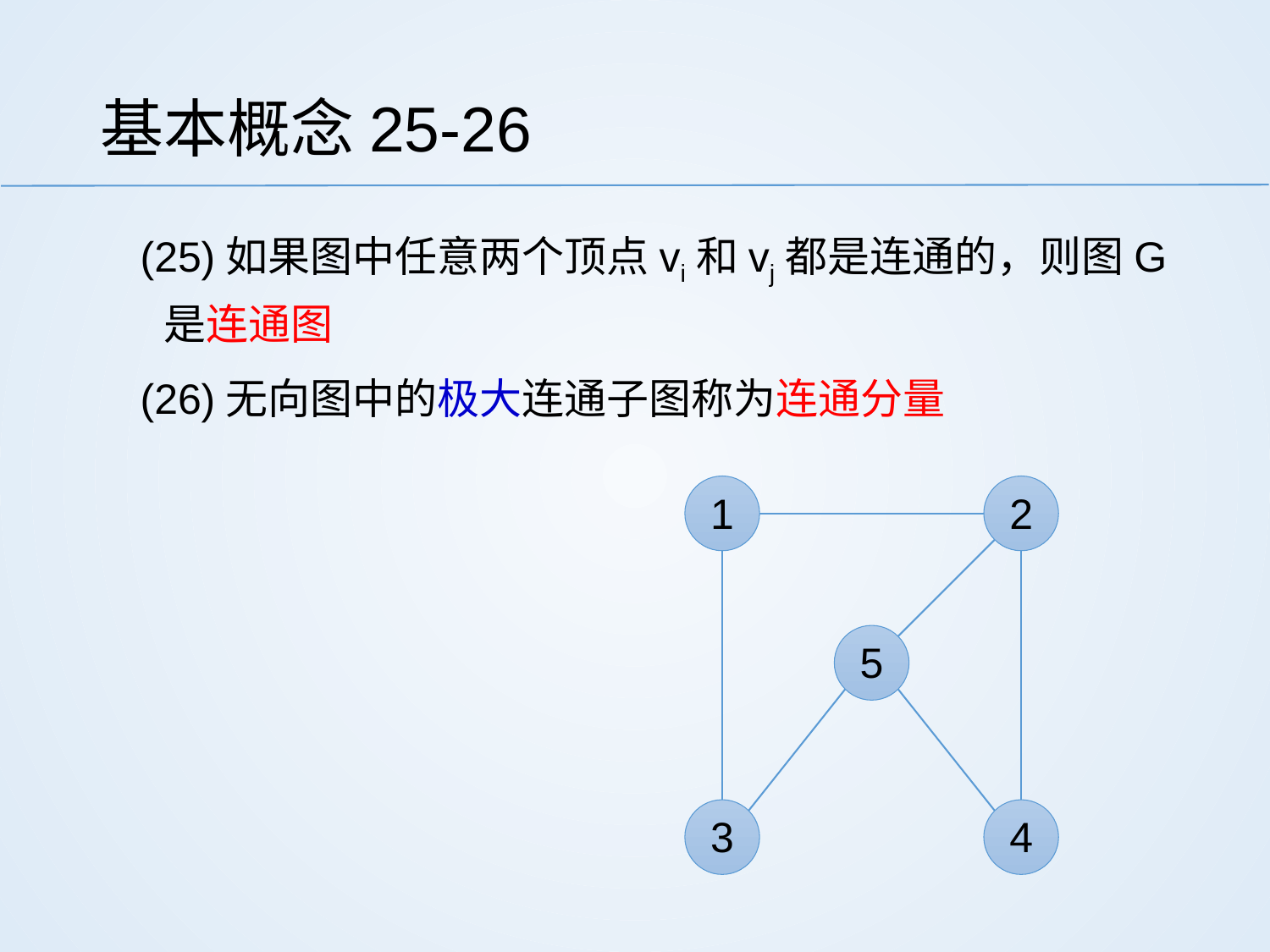

# 基本概念25-26
(25)如果图中任意两个顶点vi和vj都是连通的，则图G是连通图
(26)无向图中的极大连通子图称为连通分量
1
2
5
3
4
15